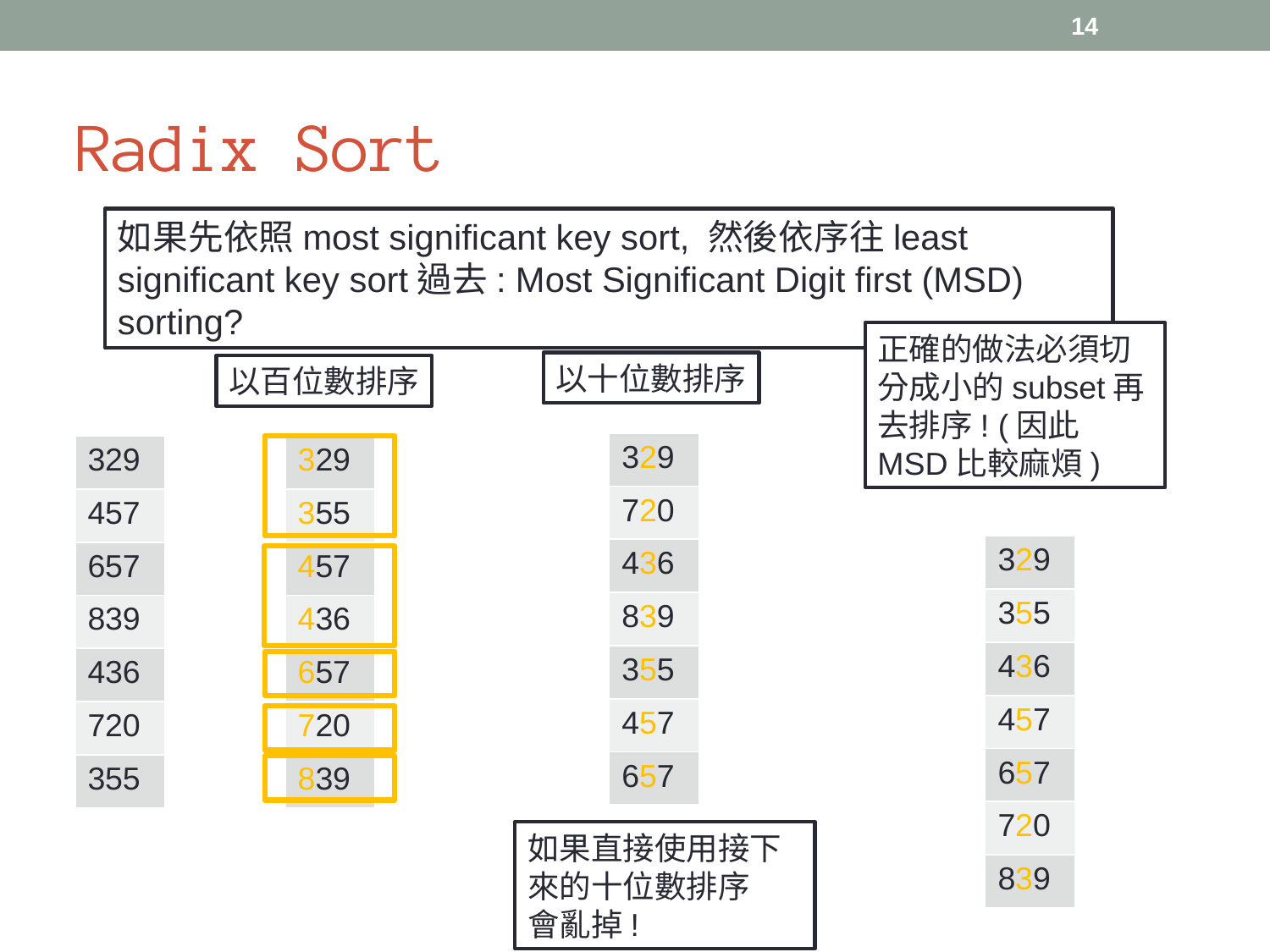

14
# Radix Sort
如果先依照most significant key sort, 然後依序往least significant key sort過去: Most Significant Digit first (MSD)  sorting?
正確的做法必須切分成小的subset再去排序! (因此MSD比較麻煩)
以十位數排序
以百位數排序
| 329 |
| --- |
| 720 |
| 436 |
| 839 |
| 355 |
| 457 |
| 657 |
| 329 |
| --- |
| 457 |
| 657 |
| 839 |
| 436 |
| 720 |
| 355 |

| 329 |
| --- |
| 355 |
| 457 |
| 436 |
| 657 |
| 720 |
| 839 |
| 329 |
| --- |
| 355 |
| 436 |
| 457 |
| 657 |
| 720 |
| 839 |

如果直接使用接下來的十位數排序
會亂掉!